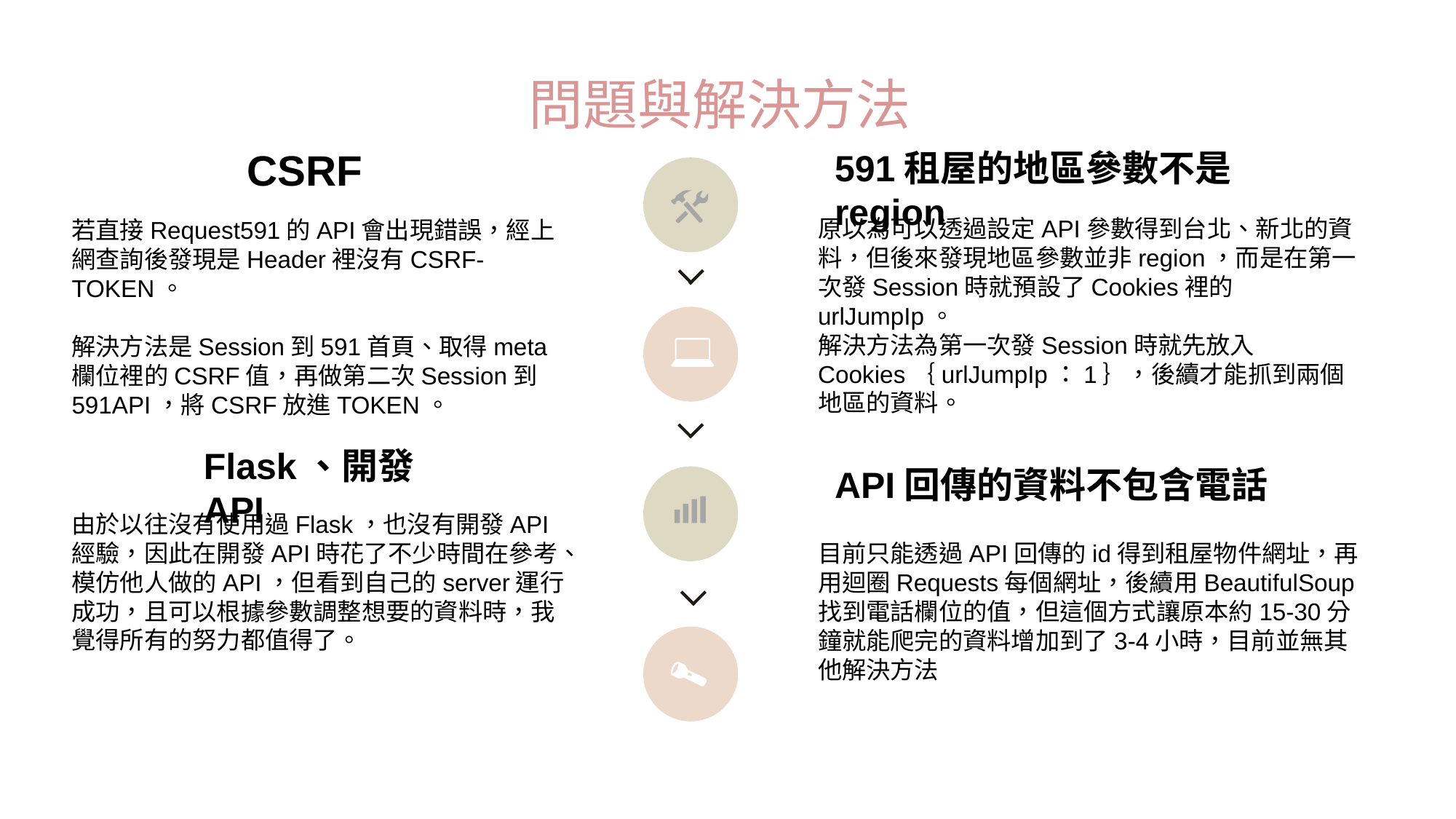

問題與解決方法
CSRF
591租屋的地區參數不是region

原以為可以透過設定API參數得到台北、新北的資料，但後來發現地區參數並非region，而是在第一次發Session時就預設了Cookies裡的urlJumpIp。
解決方法為第一次發Session時就先放入Cookies｛urlJumpIp：1｝，後續才能抓到兩個地區的資料。
若直接Request591的API會出現錯誤，經上網查詢後發現是Header裡沒有CSRF-TOKEN。

解決方法是Session到591首頁、取得meta欄位裡的CSRF值，再做第二次Session到591API，將CSRF放進TOKEN。

Flask、開發API
API回傳的資料不包含電話

由於以往沒有使用過Flask，也沒有開發API經驗，因此在開發API時花了不少時間在參考、模仿他人做的API，但看到自己的server運行成功，且可以根據參數調整想要的資料時，我覺得所有的努力都值得了。
目前只能透過API回傳的id得到租屋物件網址，再用迴圈Requests每個網址，後續用BeautifulSoup找到電話欄位的值，但這個方式讓原本約15-30分鐘就能爬完的資料增加到了3-4小時，目前並無其他解決方法